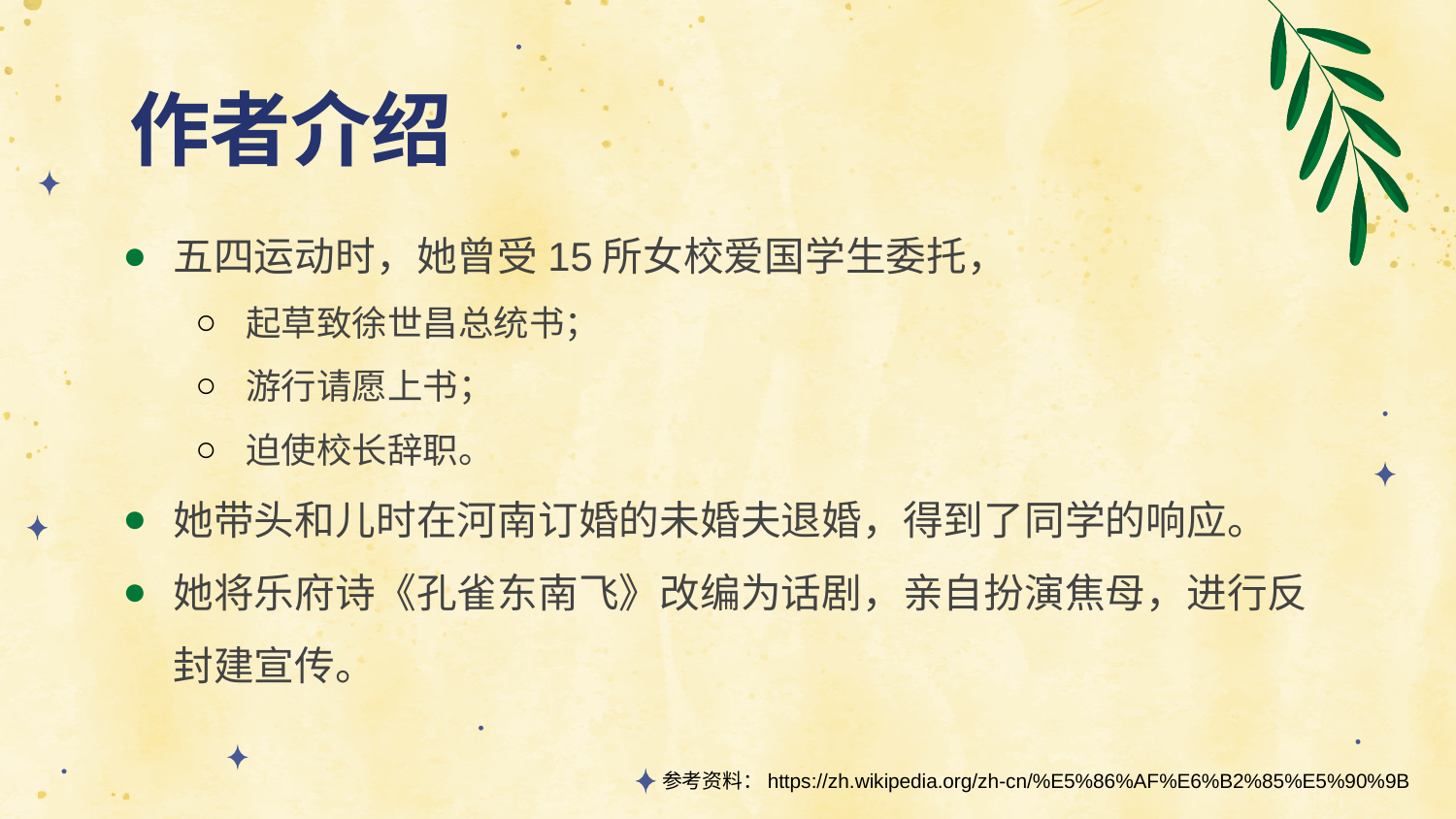

# 作者介绍
五四运动时，她曾受15所女校爱国学生委托，
起草致徐世昌总统书；
游行请愿上书；
迫使校长辞职。
她带头和儿时在河南订婚的未婚夫退婚，得到了同学的响应。
她将乐府诗《孔雀东南飞》改编为话剧，亲自扮演焦母，进行反封建宣传。
参考资料：https://zh.wikipedia.org/zh-cn/%E5%86%AF%E6%B2%85%E5%90%9B